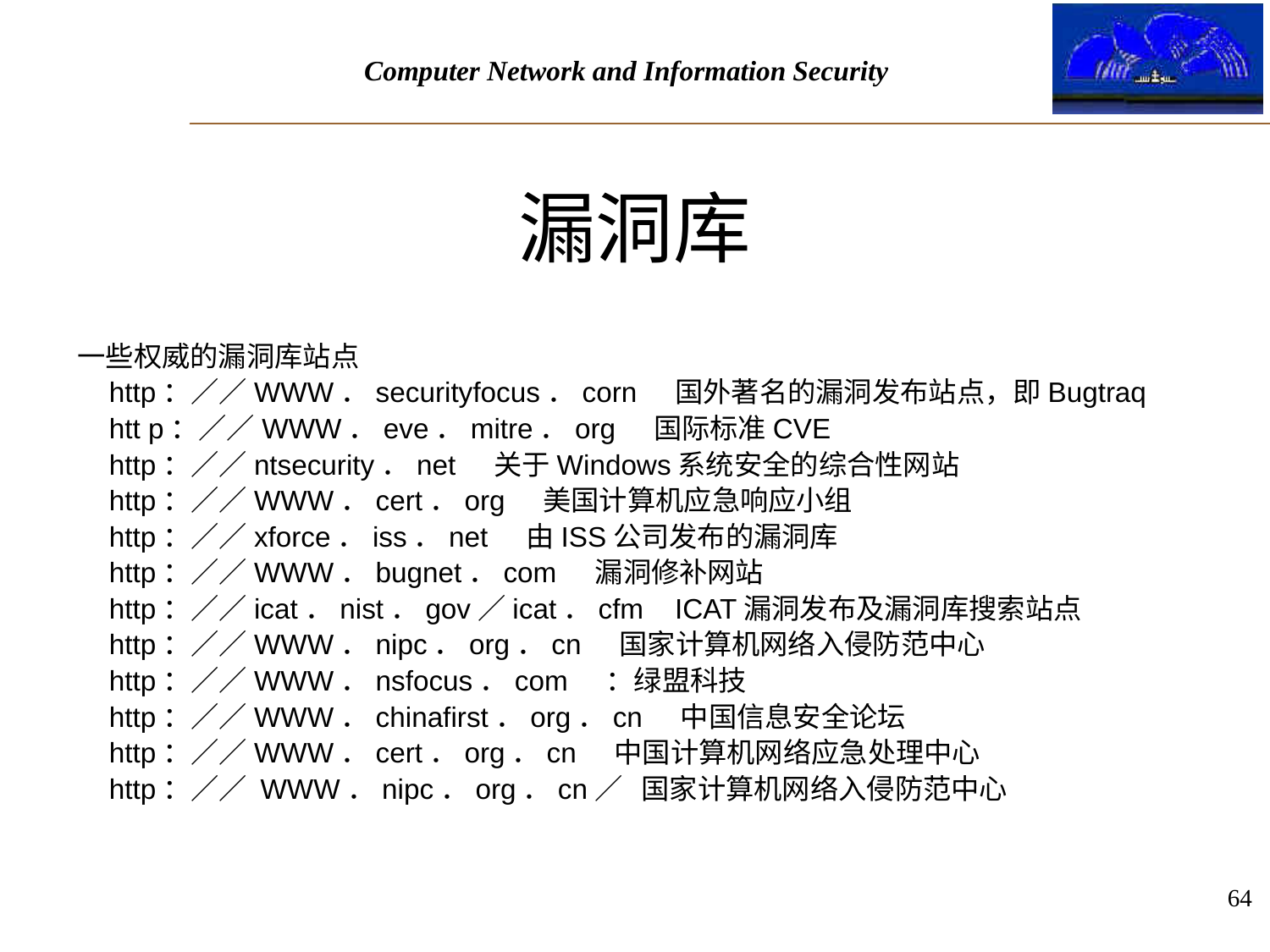

# 漏洞库
一些权威的漏洞库站点
    http：／／WWW．securityfocus．corn    国外著名的漏洞发布站点，即Bugtraq
    htt p：／／WWW．eve．mitre．org    国际标准CVE
    http：／／ntsecurity．net    关于Windows系统安全的综合性网站
    http：／／WWW．cert．org    美国计算机应急响应小组
    http：／／xforce．iss．net    由ISS公司发布的漏洞库
    http：／／WWW．bugnet．com    漏洞修补网站
    http：／／icat．nist．gov／icat．cfm    ICAT漏洞发布及漏洞库搜索站点
    http：／／WWW．nipc．org．cn    国家计算机网络入侵防范中心
    http：／／WWW．nsfocus．com    ：绿盟科技
    http：／／WWW．chinafirst．org．cn    中国信息安全论坛
    http：／／WWW．cert．org．cn    中国计算机网络应急处理中心
    http：／／ WWW．nipc．org．cn／   国家计算机网络入侵防范中心
64